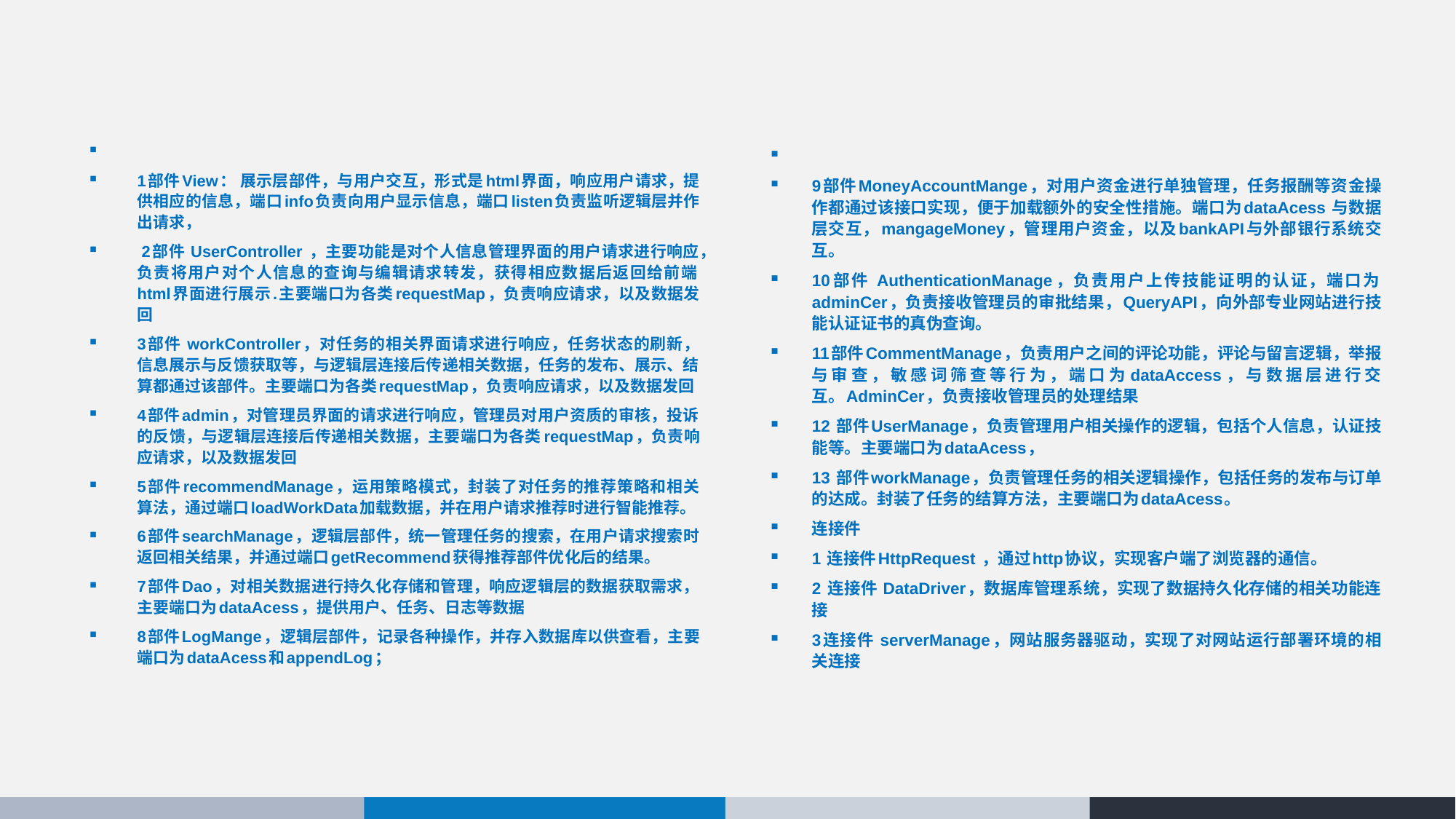

#

1部件View： 展示层部件，与用户交互，形式是html界面，响应用户请求，提供相应的信息，端口info负责向用户显示信息，端口listen负责监听逻辑层并作出请求，
 2部件 UserController ，主要功能是对个人信息管理界面的用户请求进行响应，负责将用户对个人信息的查询与编辑请求转发，获得相应数据后返回给前端html界面进行展示.主要端口为各类requestMap，负责响应请求，以及数据发回
3部件 workController，对任务的相关界面请求进行响应，任务状态的刷新，信息展示与反馈获取等，与逻辑层连接后传递相关数据，任务的发布、展示、结算都通过该部件。主要端口为各类requestMap，负责响应请求，以及数据发回
4部件admin，对管理员界面的请求进行响应，管理员对用户资质的审核，投诉的反馈，与逻辑层连接后传递相关数据，主要端口为各类requestMap，负责响应请求，以及数据发回
5部件recommendManage，运用策略模式，封装了对任务的推荐策略和相关算法，通过端口loadWorkData加载数据，并在用户请求推荐时进行智能推荐。
6部件searchManage，逻辑层部件，统一管理任务的搜索，在用户请求搜索时返回相关结果，并通过端口getRecommend获得推荐部件优化后的结果。
7部件Dao，对相关数据进行持久化存储和管理，响应逻辑层的数据获取需求，主要端口为dataAcess，提供用户、任务、日志等数据
8部件LogMange，逻辑层部件，记录各种操作，并存入数据库以供查看，主要端口为dataAcess和appendLog；

9部件MoneyAccountMange，对用户资金进行单独管理，任务报酬等资金操作都通过该接口实现，便于加载额外的安全性措施。端口为dataAcess 与数据层交互，mangageMoney，管理用户资金，以及bankAPI与外部银行系统交互。
10部件 AuthenticationManage，负责用户上传技能证明的认证，端口为adminCer，负责接收管理员的审批结果，QueryAPI，向外部专业网站进行技能认证证书的真伪查询。
11部件CommentManage，负责用户之间的评论功能，评论与留言逻辑，举报与审查，敏感词筛查等行为，端口为dataAccess，与数据层进行交互。AdminCer，负责接收管理员的处理结果
12 部件UserManage，负责管理用户相关操作的逻辑，包括个人信息，认证技能等。主要端口为dataAcess，
13 部件workManage，负责管理任务的相关逻辑操作，包括任务的发布与订单的达成。封装了任务的结算方法，主要端口为dataAcess。
连接件
1 连接件HttpRequest ，通过http协议，实现客户端了浏览器的通信。
2 连接件 DataDriver，数据库管理系统，实现了数据持久化存储的相关功能连接
3连接件 serverManage，网站服务器驱动，实现了对网站运行部署环境的相关连接